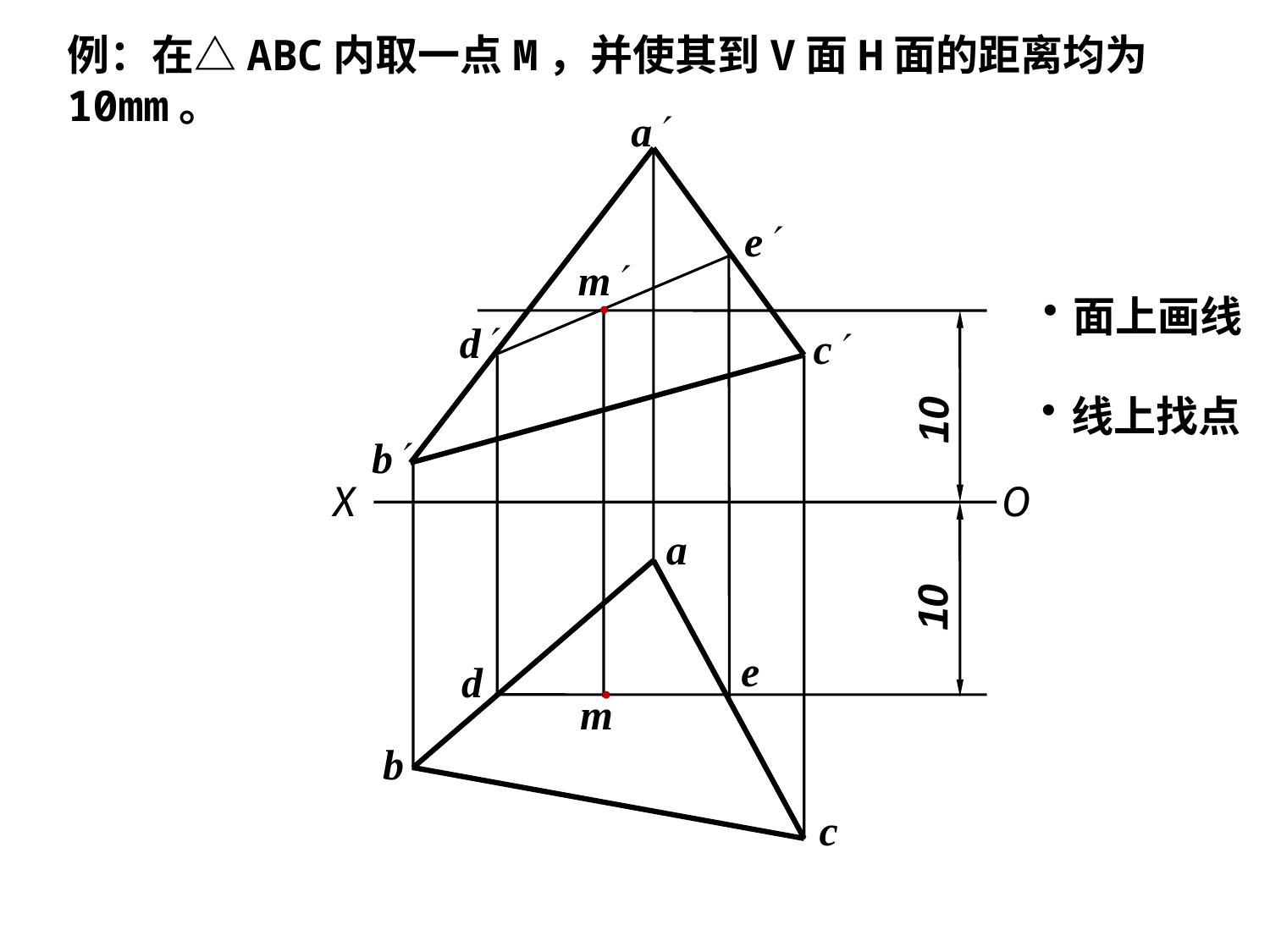

例：在△ABC内取一点M，并使其到V面H面的距离均为10mm。
a′

c′

b′

X
O

a

b

c
e′

m′
●

面上画线

10

d′

线上找点

10

e
d
●
m